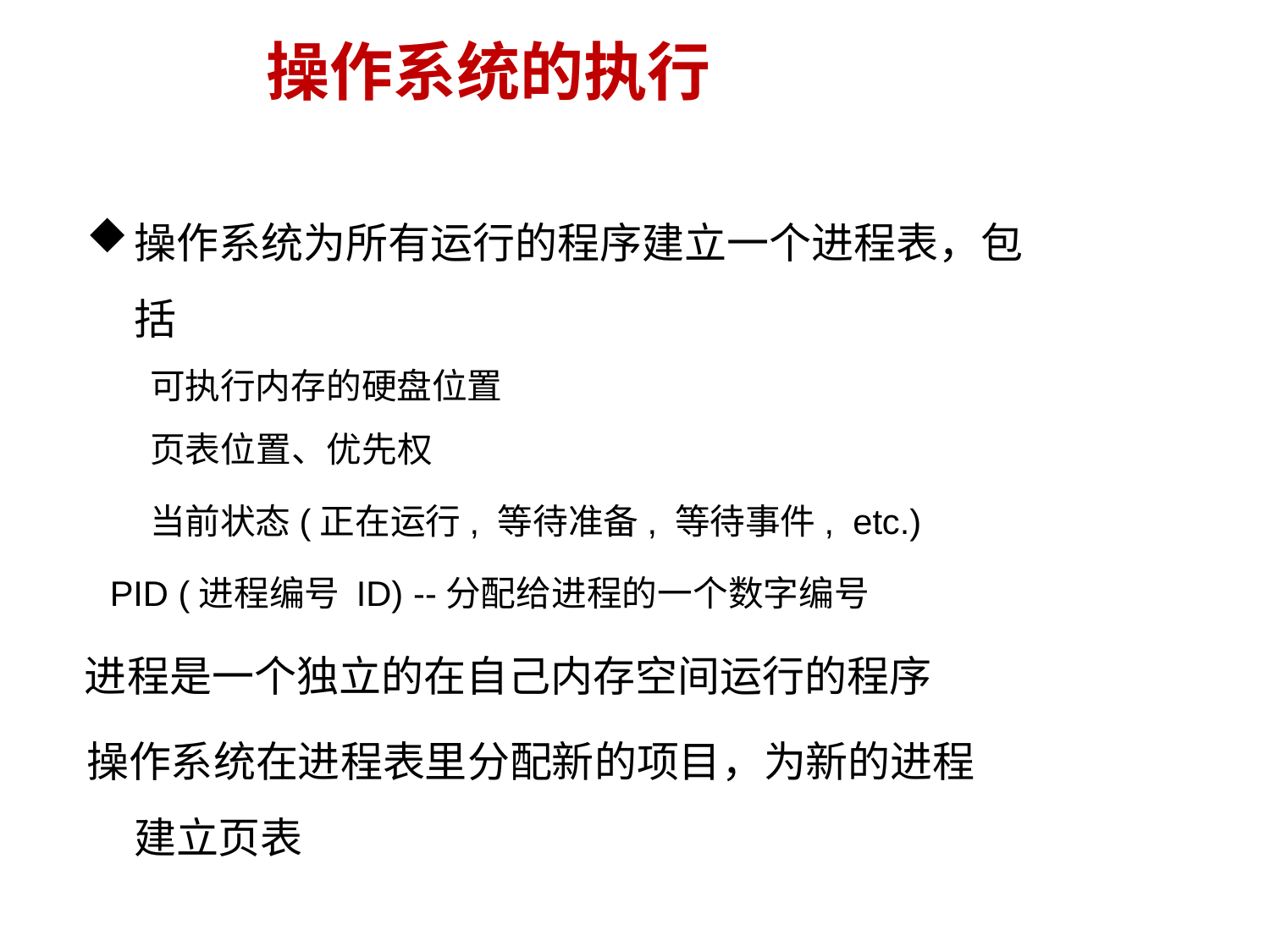

# 操作系统的执行
操作系统为所有运行的程序建立一个进程表，包括
可执行内存的硬盘位置
页表位置、优先权
当前状态(正在运行, 等待准备, 等待事件,  etc.)
PID (进程编号 ID) --分配给进程的一个数字编号
进程是一个独立的在自己内存空间运行的程序
操作系统在进程表里分配新的项目，为新的进程建立页表